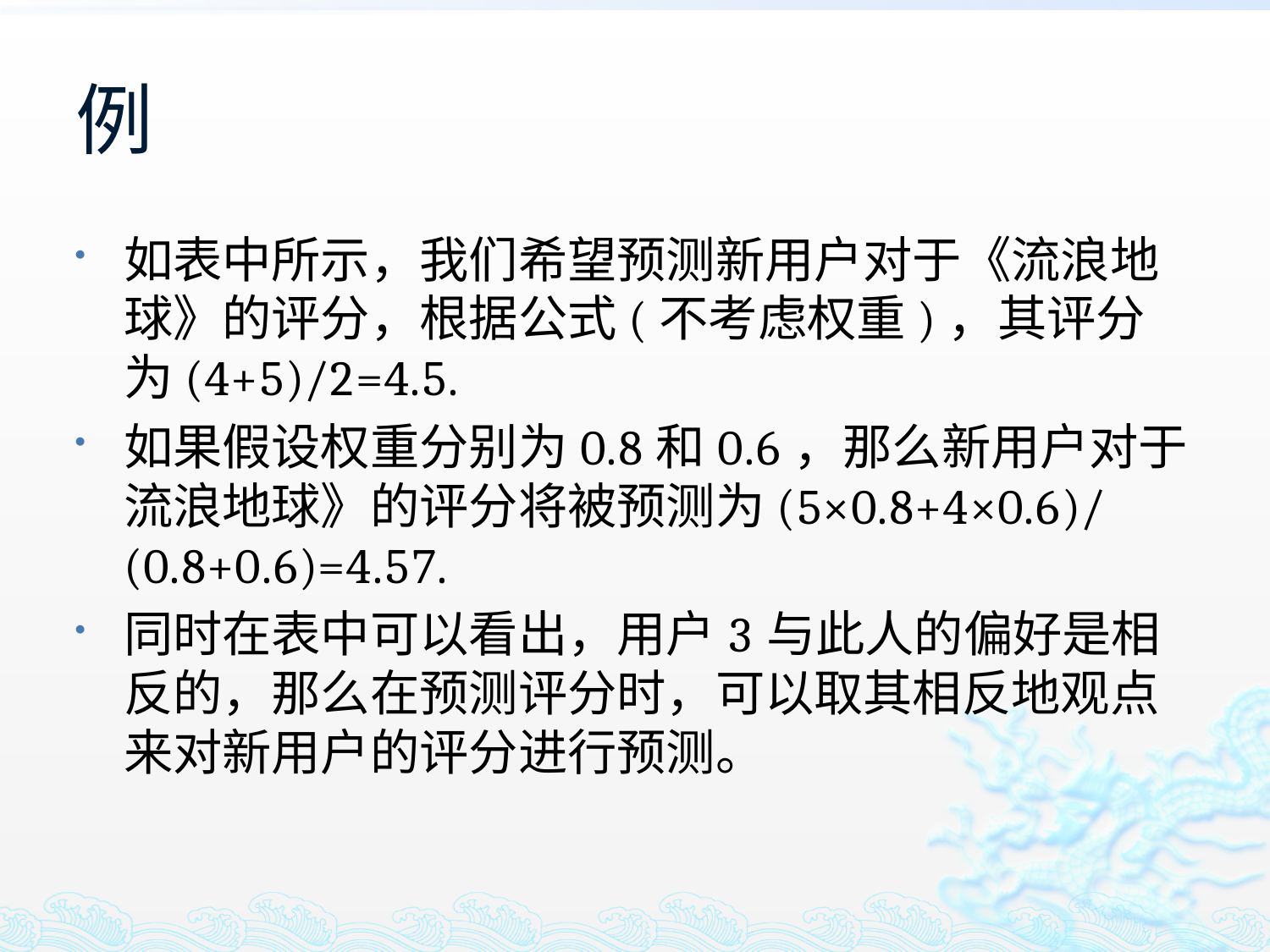

# 例
如表中所示，我们希望预测新用户对于《流浪地球》的评分，根据公式(不考虑权重)，其评分为(4+5)/2=4.5.
如果假设权重分别为0.8和0.6，那么新用户对于流浪地球》的评分将被预测为(5×0.8+4×0.6)/(0.8+0.6)=4.57.
同时在表中可以看出，用户3与此人的偏好是相反的，那么在预测评分时，可以取其相反地观点来对新用户的评分进行预测。